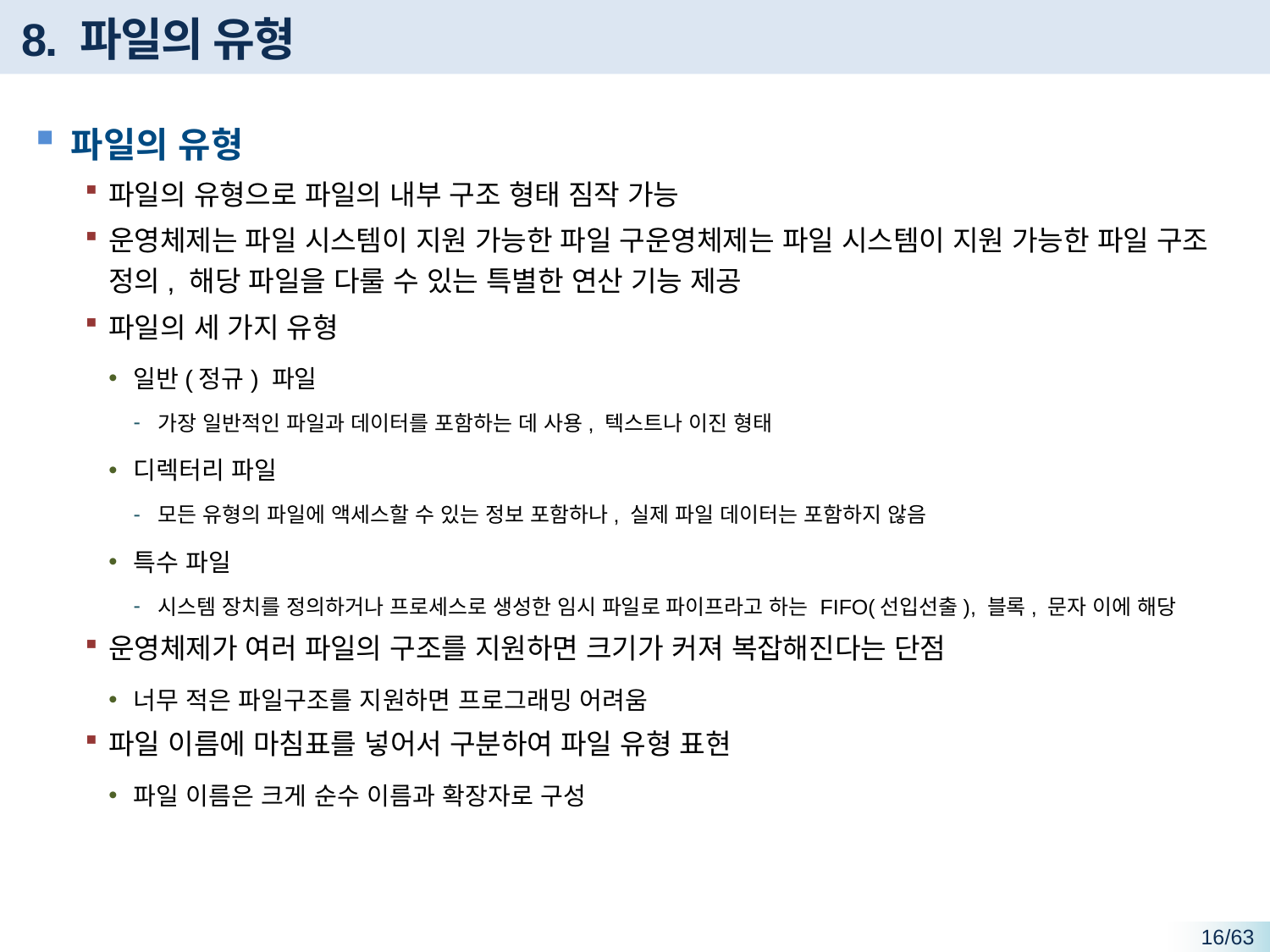

# 8. 파일의 유형
파일의 유형
파일의 유형으로 파일의 내부 구조 형태 짐작 가능
운영체제는 파일 시스템이 지원 가능한 파일 구운영체제는 파일 시스템이 지원 가능한 파일 구조 정의, 해당 파일을 다룰 수 있는 특별한 연산 기능 제공
파일의 세 가지 유형
일반(정규) 파일
가장 일반적인 파일과 데이터를 포함하는 데 사용, 텍스트나 이진 형태
디렉터리 파일
모든 유형의 파일에 액세스할 수 있는 정보 포함하나, 실제 파일 데이터는 포함하지 않음
특수 파일
시스템 장치를 정의하거나 프로세스로 생성한 임시 파일로 파이프라고 하는 FIFO(선입선출), 블록, 문자 이에 해당
운영체제가 여러 파일의 구조를 지원하면 크기가 커져 복잡해진다는 단점
너무 적은 파일구조를 지원하면 프로그래밍 어려움
파일 이름에 마침표를 넣어서 구분하여 파일 유형 표현
파일 이름은 크게 순수 이름과 확장자로 구성